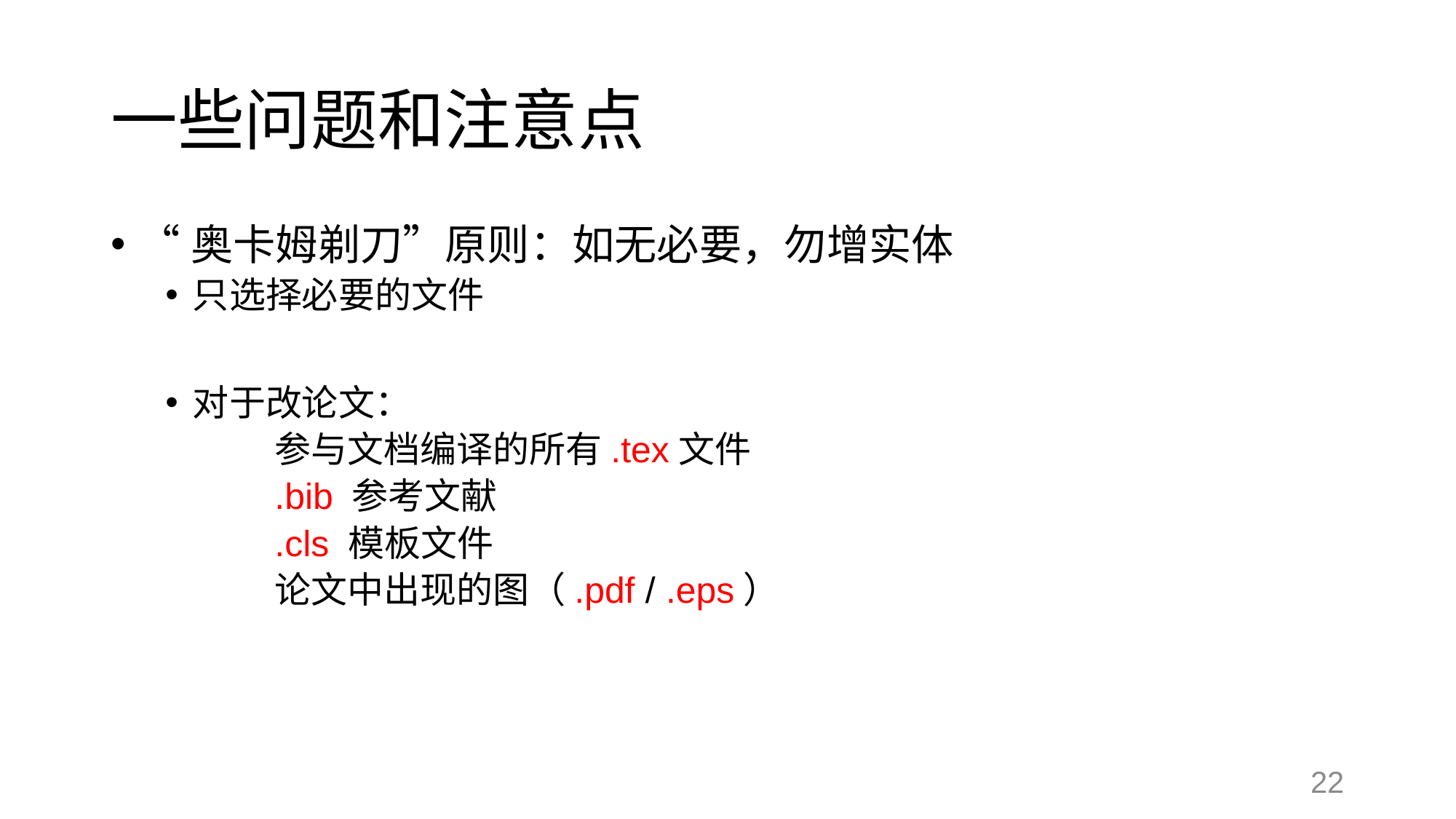

# 一些问题和注意点
“奥卡姆剃刀”原则：如无必要，勿增实体
只选择必要的文件

对于改论文：
	参与文档编译的所有.tex文件
	.bib 参考文献
	.cls 模板文件
	论文中出现的图（.pdf / .eps）

22